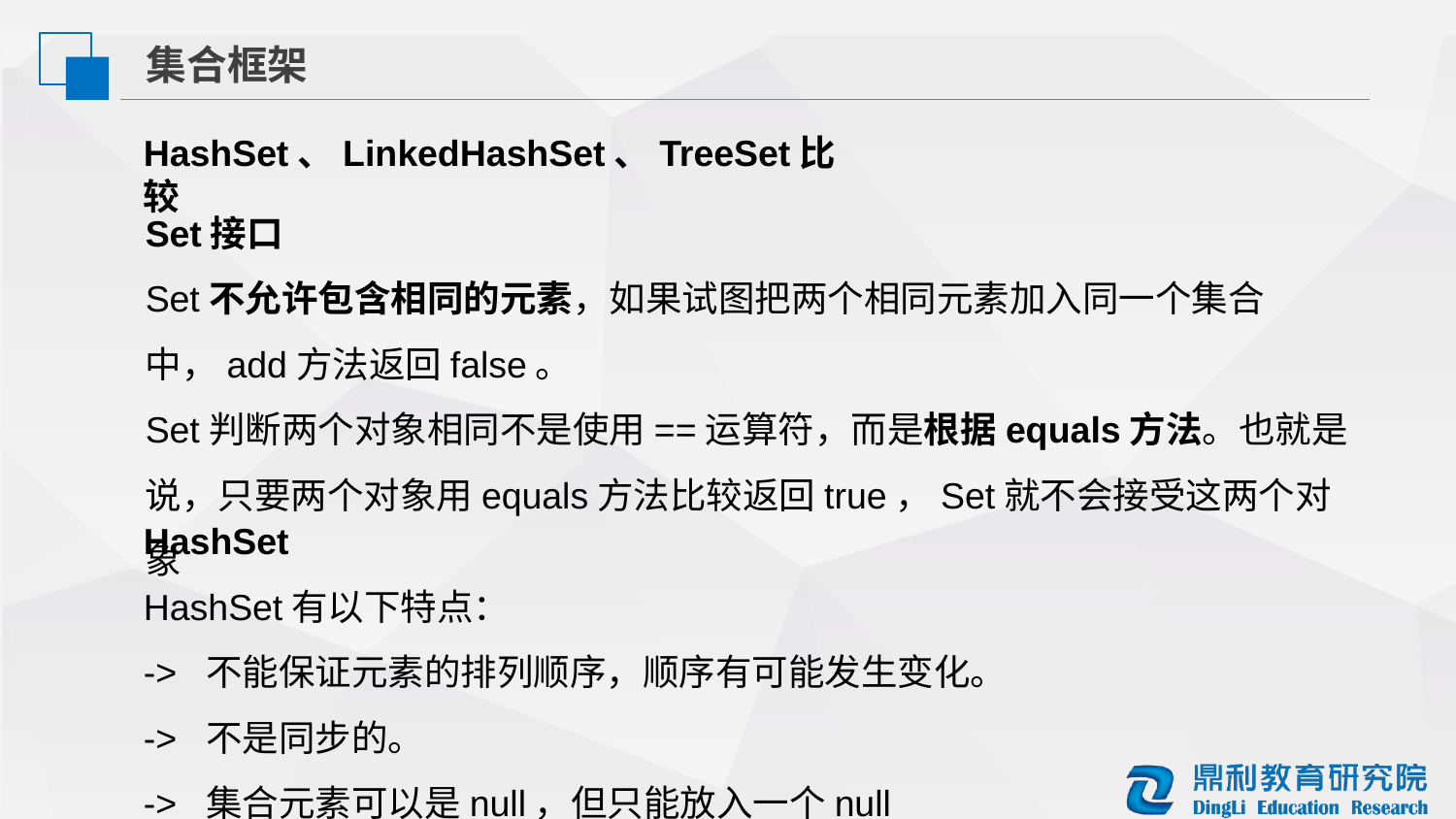

集合框架
HashSet、LinkedHashSet、TreeSet比较
Set接口
Set不允许包含相同的元素，如果试图把两个相同元素加入同一个集合中，add方法返回false。
Set判断两个对象相同不是使用==运算符，而是根据equals方法。也就是说，只要两个对象用equals方法比较返回true，Set就不会接受这两个对象
HashSet
HashSet有以下特点：
->  不能保证元素的排列顺序，顺序有可能发生变化。
->  不是同步的。
->  集合元素可以是null，但只能放入一个null